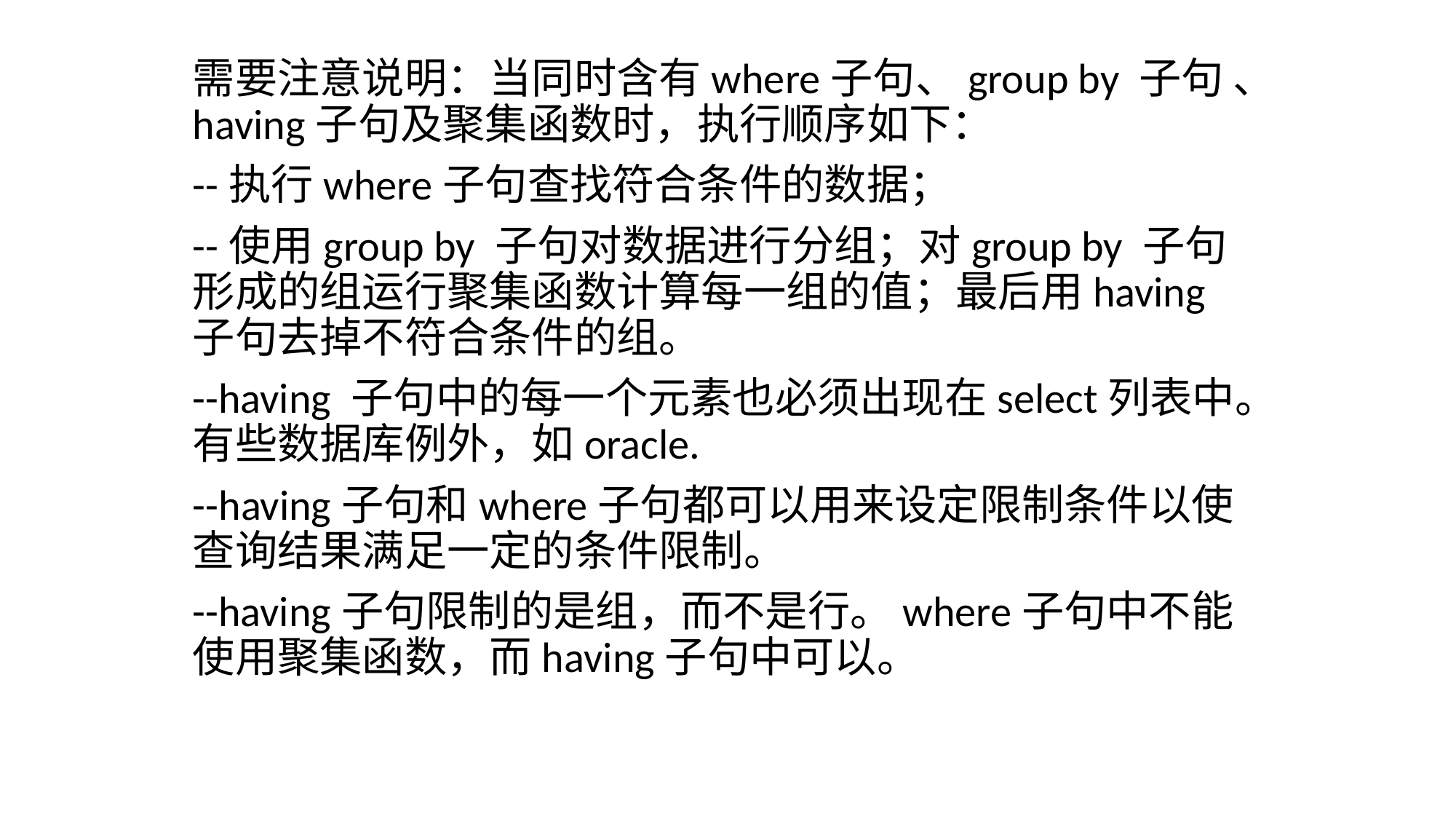

需要注意说明：当同时含有where子句、group by 子句 、having子句及聚集函数时，执行顺序如下：
--执行where子句查找符合条件的数据；
--使用group by 子句对数据进行分组；对group by 子句形成的组运行聚集函数计算每一组的值；最后用having 子句去掉不符合条件的组。
--having 子句中的每一个元素也必须出现在select列表中。有些数据库例外，如oracle.
--having子句和where子句都可以用来设定限制条件以使查询结果满足一定的条件限制。
--having子句限制的是组，而不是行。where子句中不能使用聚集函数，而having子句中可以。